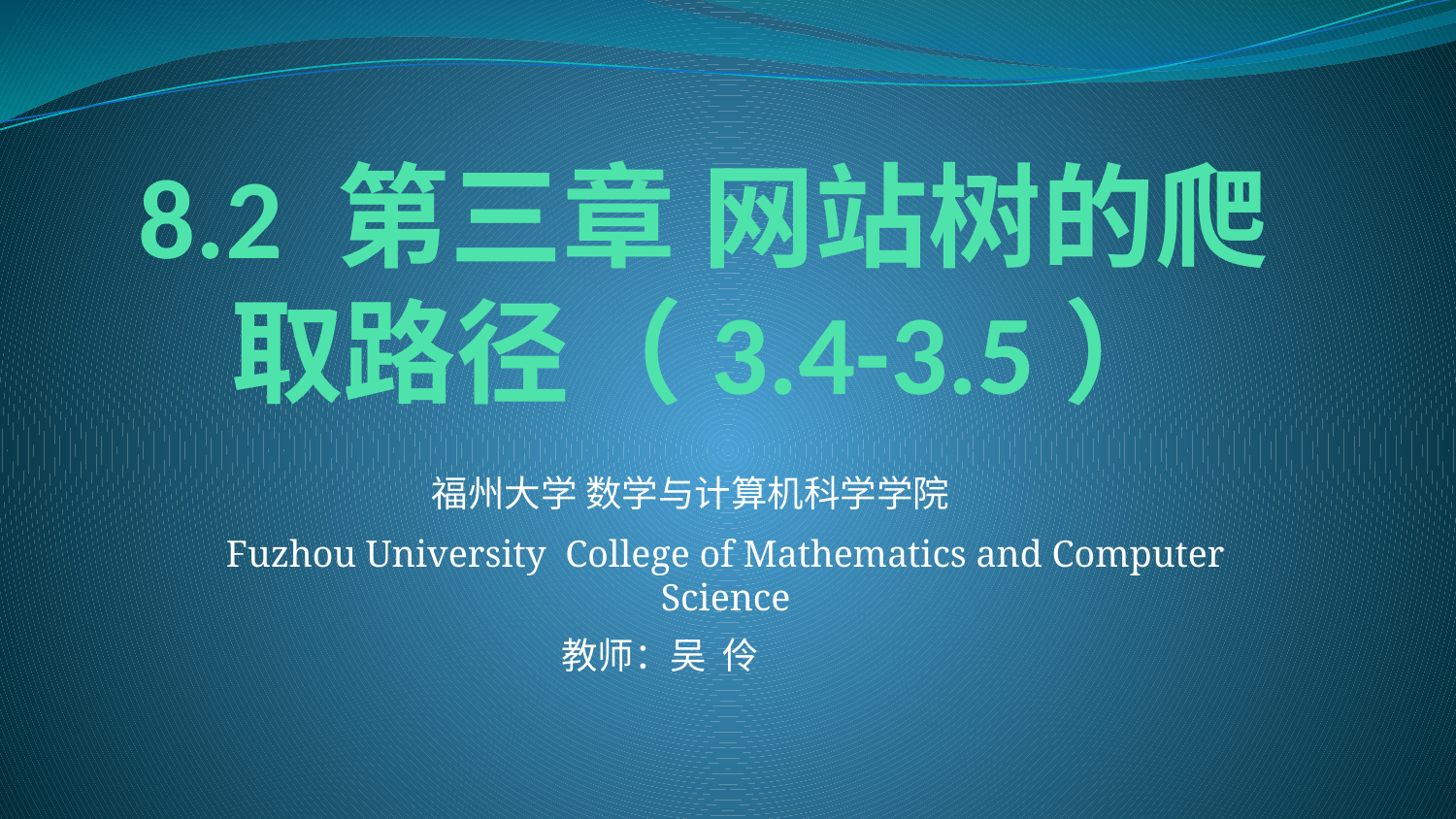

# 8.2 第三章 网站树的爬取路径（3.4-3.5）
福州大学 数学与计算机科学学院
Fuzhou University  College of Mathematics and Computer Science
教师：吴  伶